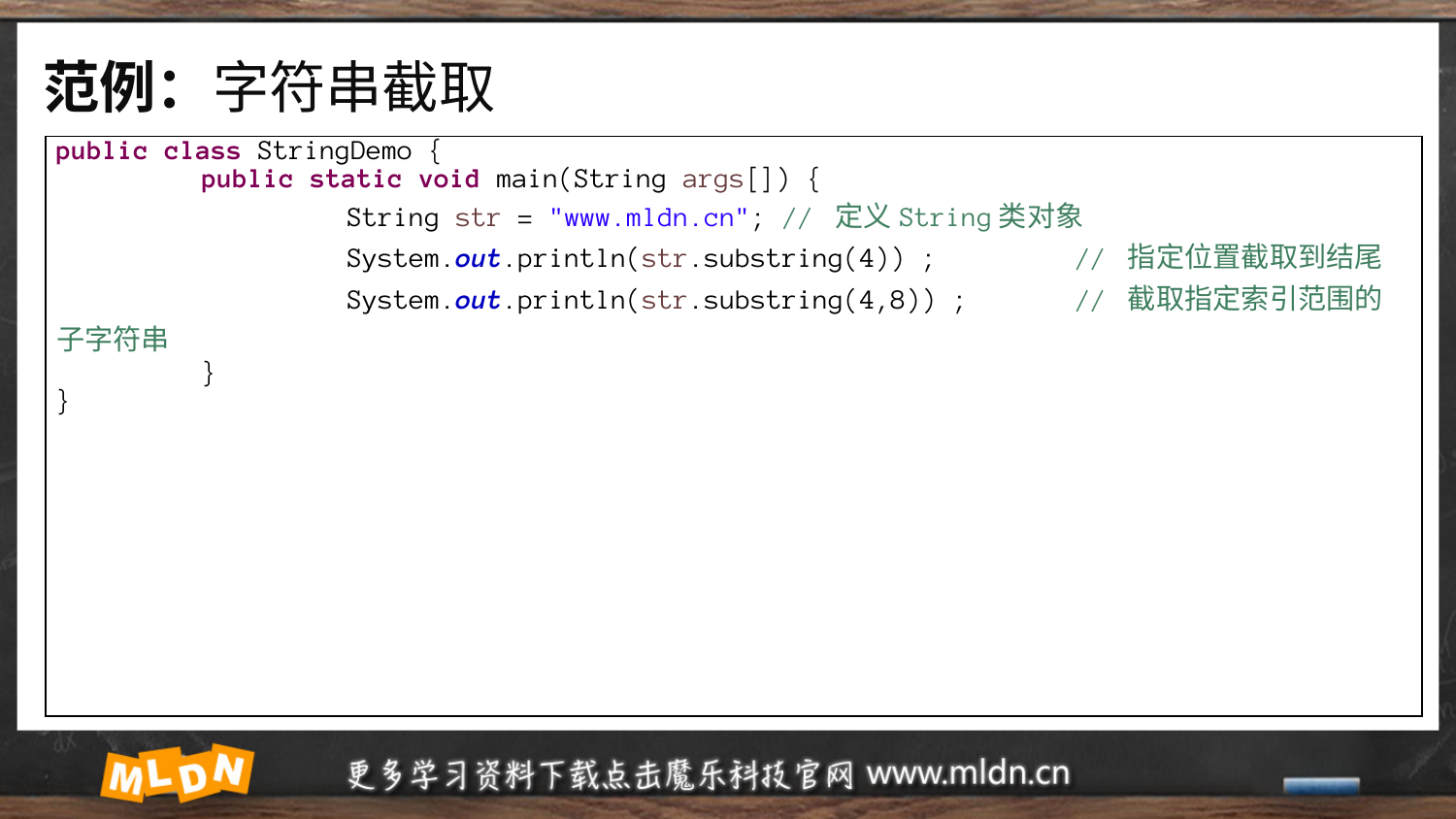

# 范例：字符串截取
| public class StringDemo { public static void main(String args[]) { String str = "www.mldn.cn"; // 定义String类对象 System.out.println(str.substring(4)) ; // 指定位置截取到结尾 System.out.println(str.substring(4,8)) ; // 截取指定索引范围的子字符串 } } |
| --- |